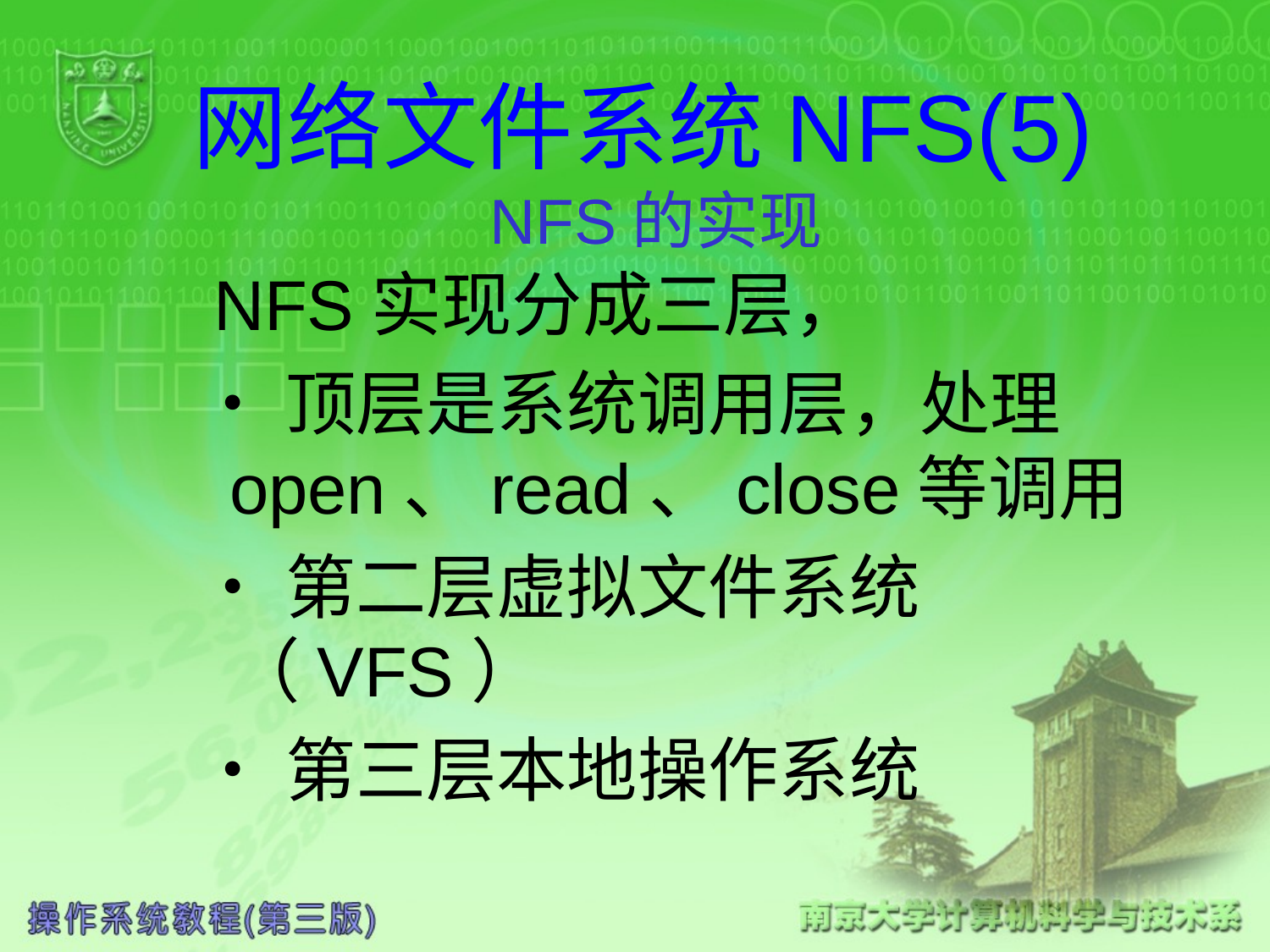

# 网络文件系统NFS(5) NFS的实现
  NFS实现分成三层，
 •顶层是系统调用层，处理open、read、close等调用
 •第二层虚拟文件系统（VFS）
 •第三层本地操作系统